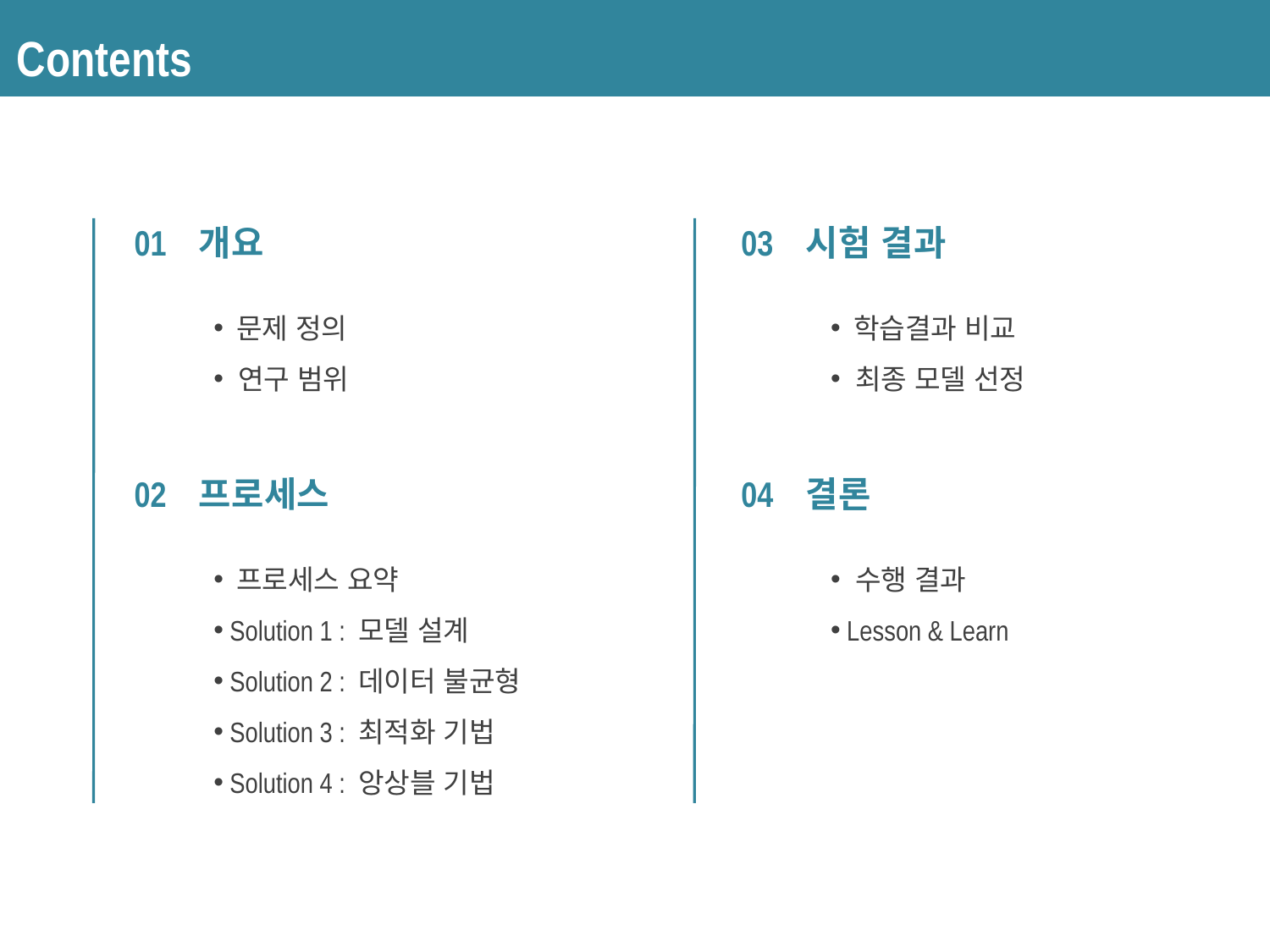

# Contents
01   개요
03   시험 결과
 문제 정의
 연구 범위
 학습결과 비교
 최종 모델 선정
02   프로세스
04   결론
 프로세스 요약
 Solution 1 : 모델 설계
 Solution 2 : 데이터 불균형
 Solution 3 : 최적화 기법
 Solution 4 : 앙상블 기법
 수행 결과
 Lesson & Learn